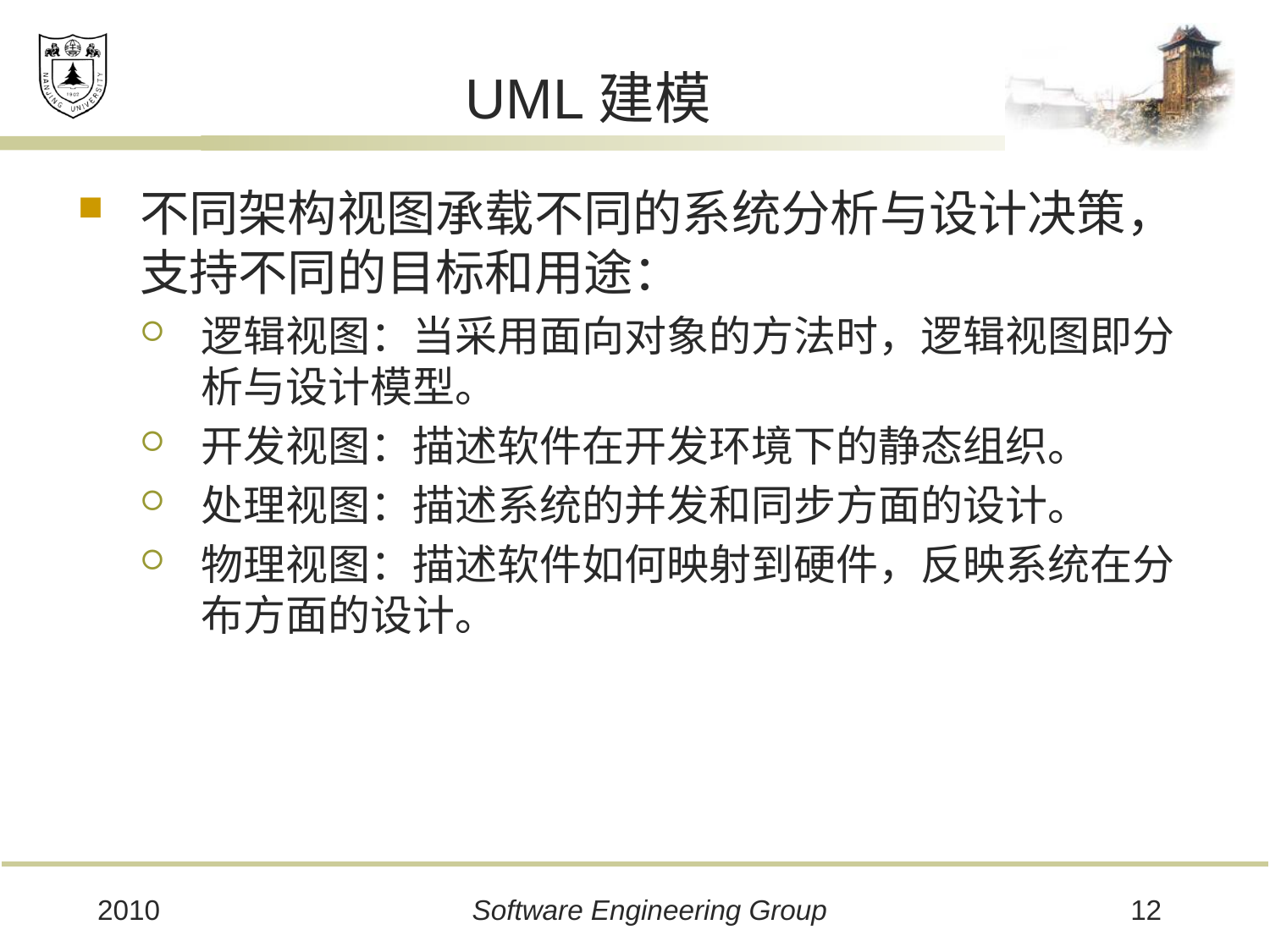

# UML建模
不同架构视图承载不同的系统分析与设计决策，支持不同的目标和用途：
逻辑视图：当采用面向对象的方法时，逻辑视图即分析与设计模型。
开发视图：描述软件在开发环境下的静态组织。
处理视图：描述系统的并发和同步方面的设计。
物理视图：描述软件如何映射到硬件，反映系统在分布方面的设计。

2010
12
Software Engineering Group